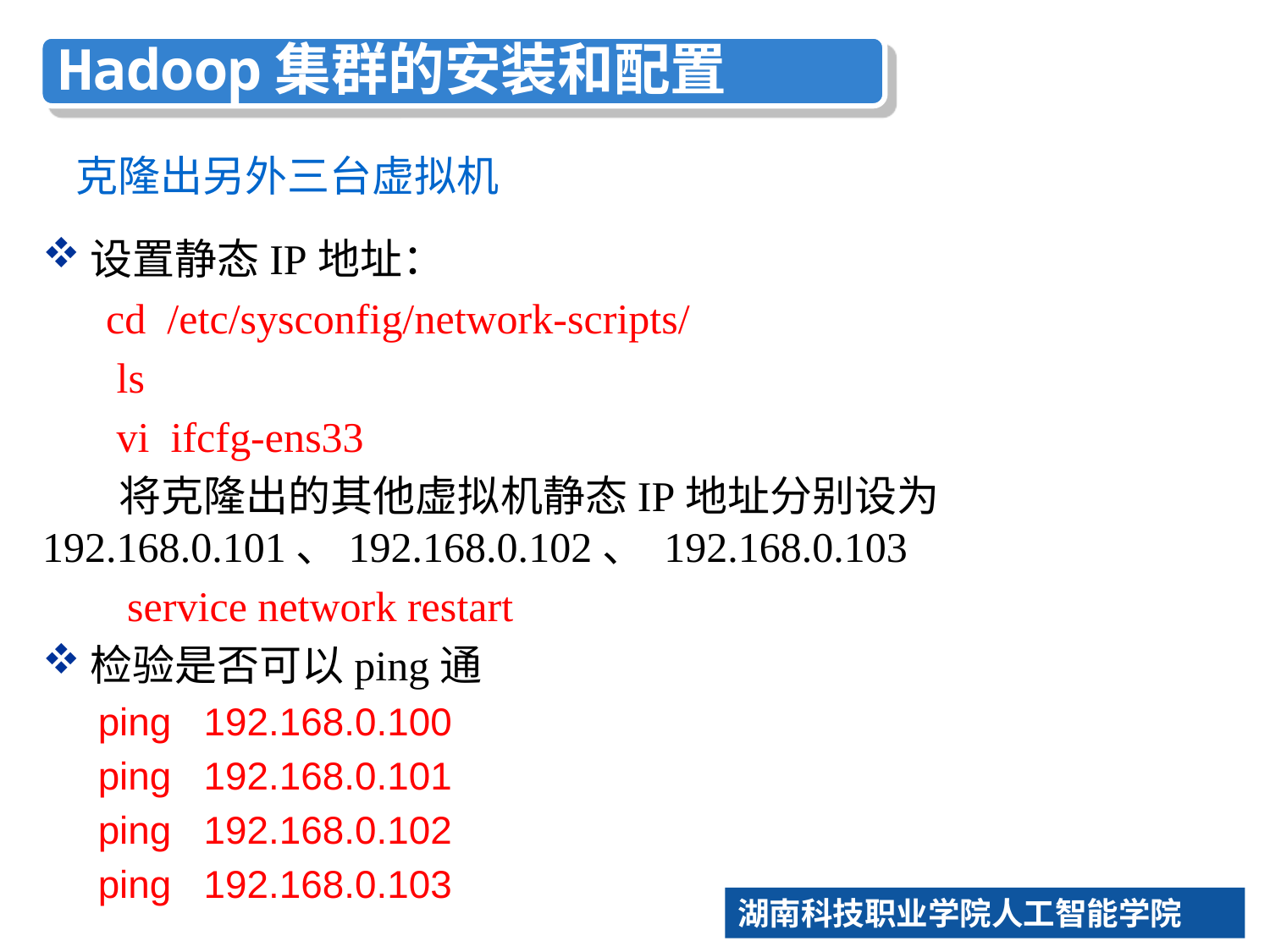

克隆出另外三台虚拟机
设置静态IP地址：
      cd  /etc/sysconfig/network-scripts/
       ls
       vi  ifcfg-ens33
       将克隆出的其他虚拟机静态IP地址分别设为192.168.0.101、192.168.0.102、 192.168.0.103
        service network restart
检验是否可以ping通
ping   192.168.0.100
ping   192.168.0.101
ping   192.168.0.102
ping   192.168.0.103